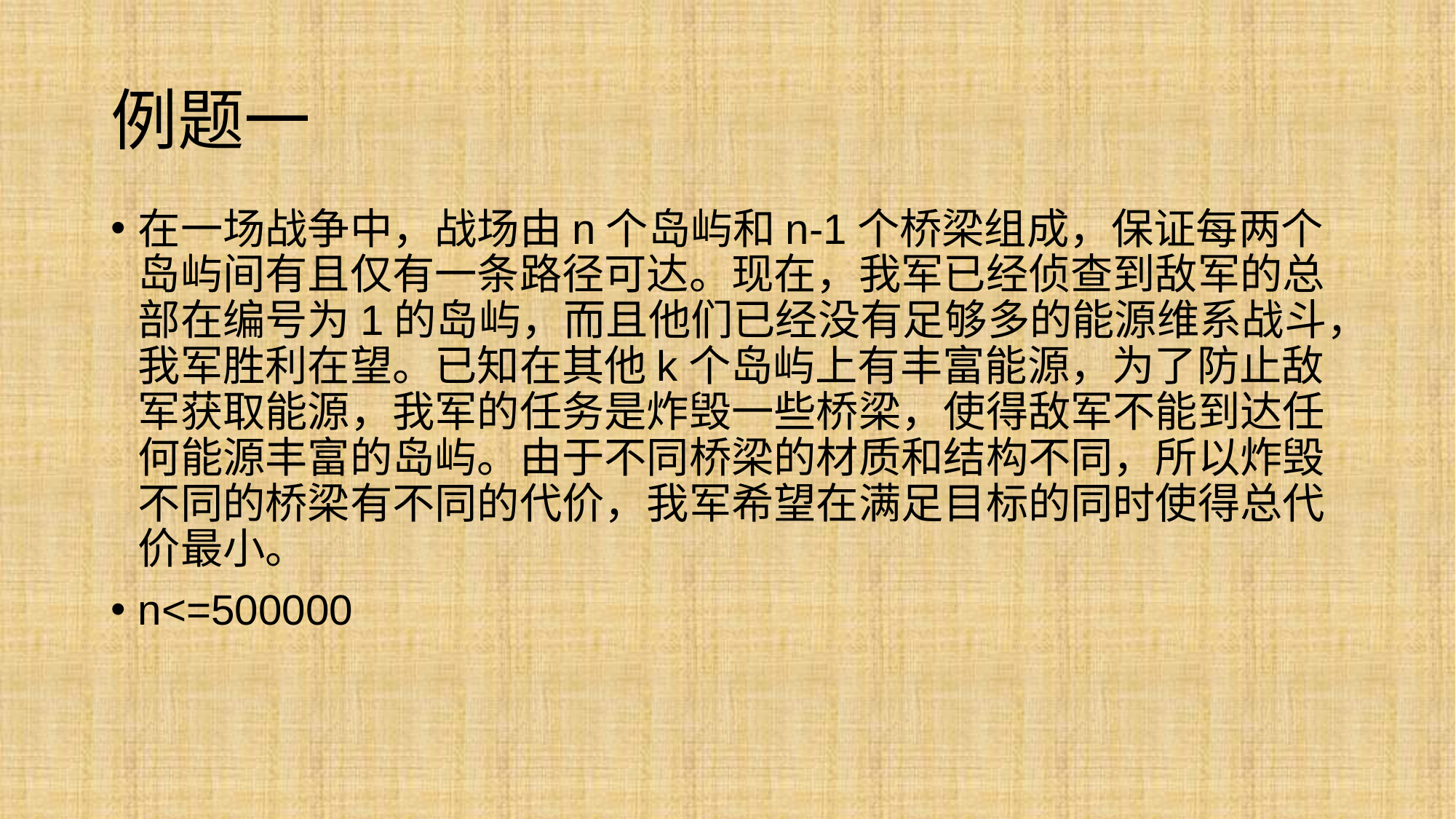

# 例题一
在一场战争中，战场由n个岛屿和n-1个桥梁组成，保证每两个岛屿间有且仅有一条路径可达。现在，我军已经侦查到敌军的总部在编号为1的岛屿，而且他们已经没有足够多的能源维系战斗，我军胜利在望。已知在其他k个岛屿上有丰富能源，为了防止敌军获取能源，我军的任务是炸毁一些桥梁，使得敌军不能到达任何能源丰富的岛屿。由于不同桥梁的材质和结构不同，所以炸毁不同的桥梁有不同的代价，我军希望在满足目标的同时使得总代价最小。
n<=500000